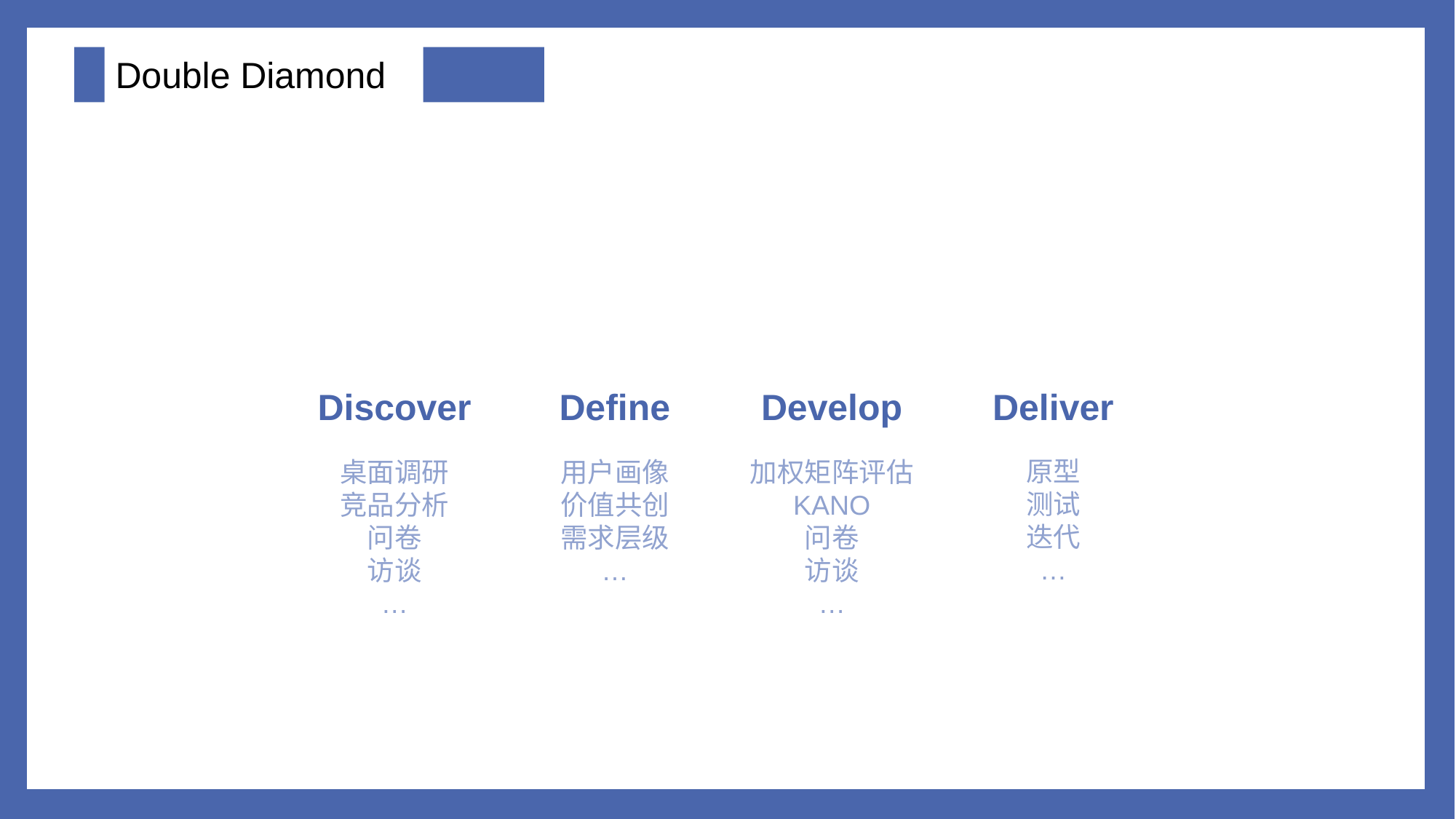

# Double Diamond
Develop
Discover
Define
Deliver
原型
测试
迭代
…
桌面调研
竞品分析
问卷
访谈
…
用户画像
价值共创
需求层级
…
加权矩阵评估
KANO
问卷
访谈
…